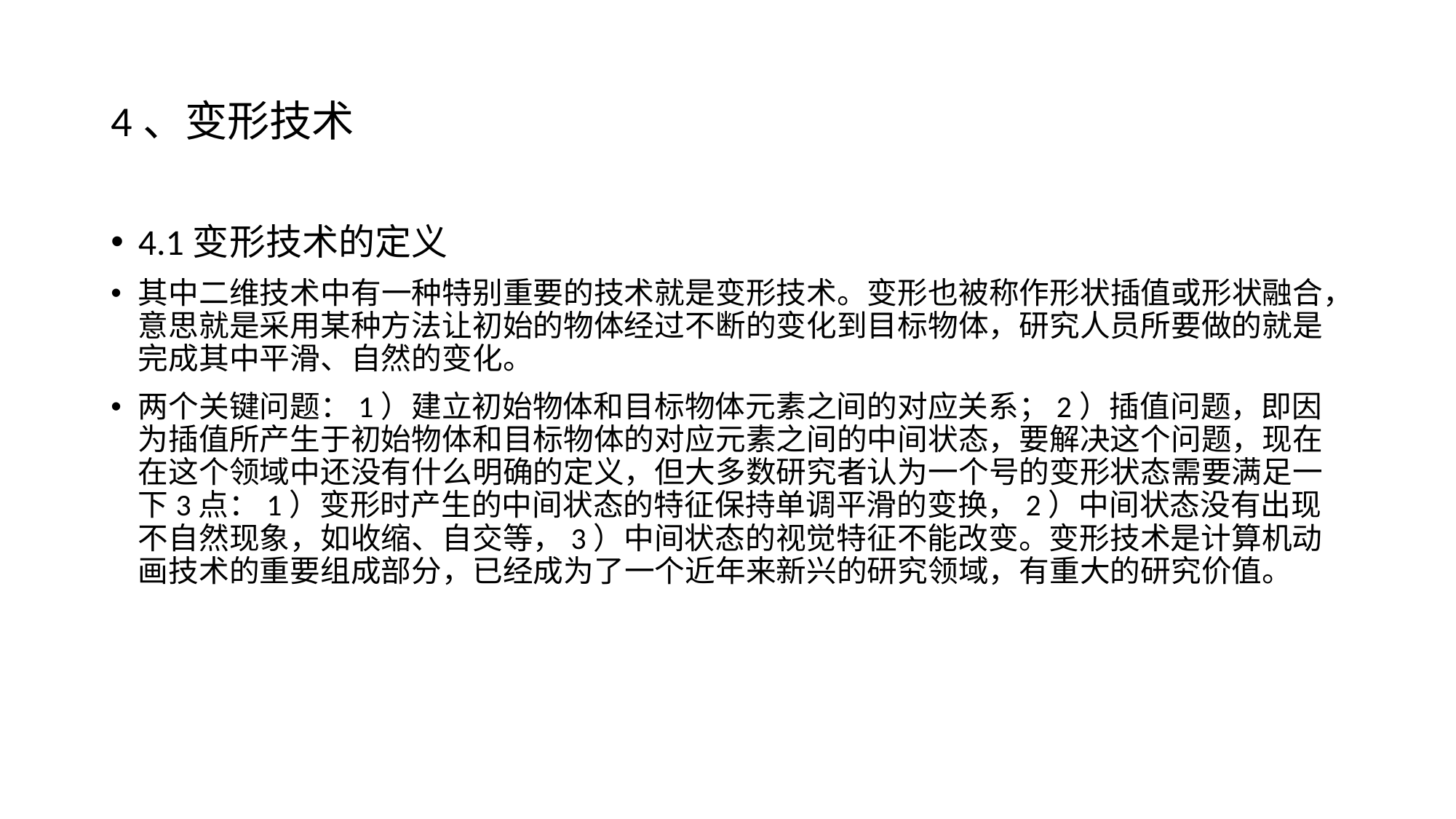

# 4、变形技术
4.1变形技术的定义
其中二维技术中有一种特别重要的技术就是变形技术。变形也被称作形状插值或形状融合，意思就是采用某种方法让初始的物体经过不断的变化到目标物体，研究人员所要做的就是完成其中平滑、自然的变化。
两个关键问题：1）建立初始物体和目标物体元素之间的对应关系；2）插值问题，即因为插值所产生于初始物体和目标物体的对应元素之间的中间状态，要解决这个问题，现在在这个领域中还没有什么明确的定义，但大多数研究者认为一个号的变形状态需要满足一下3点：1）变形时产生的中间状态的特征保持单调平滑的变换，2）中间状态没有出现不自然现象，如收缩、自交等，3）中间状态的视觉特征不能改变。变形技术是计算机动画技术的重要组成部分，已经成为了一个近年来新兴的研究领域，有重大的研究价值。